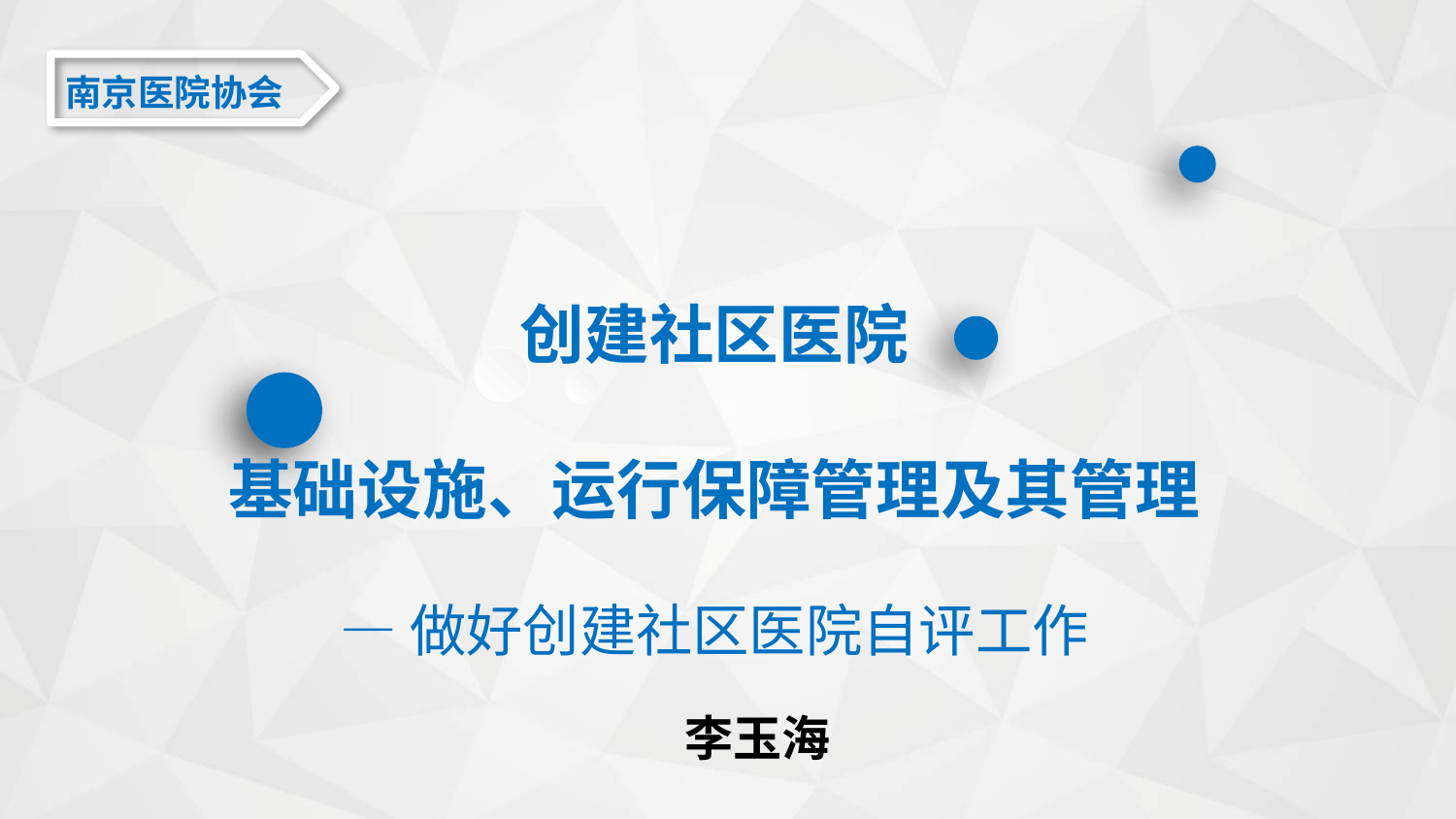

南京医院协会

创建社区医院
基础设施、运行保障管理及其管理
—做好创建社区医院自评工作

李玉海